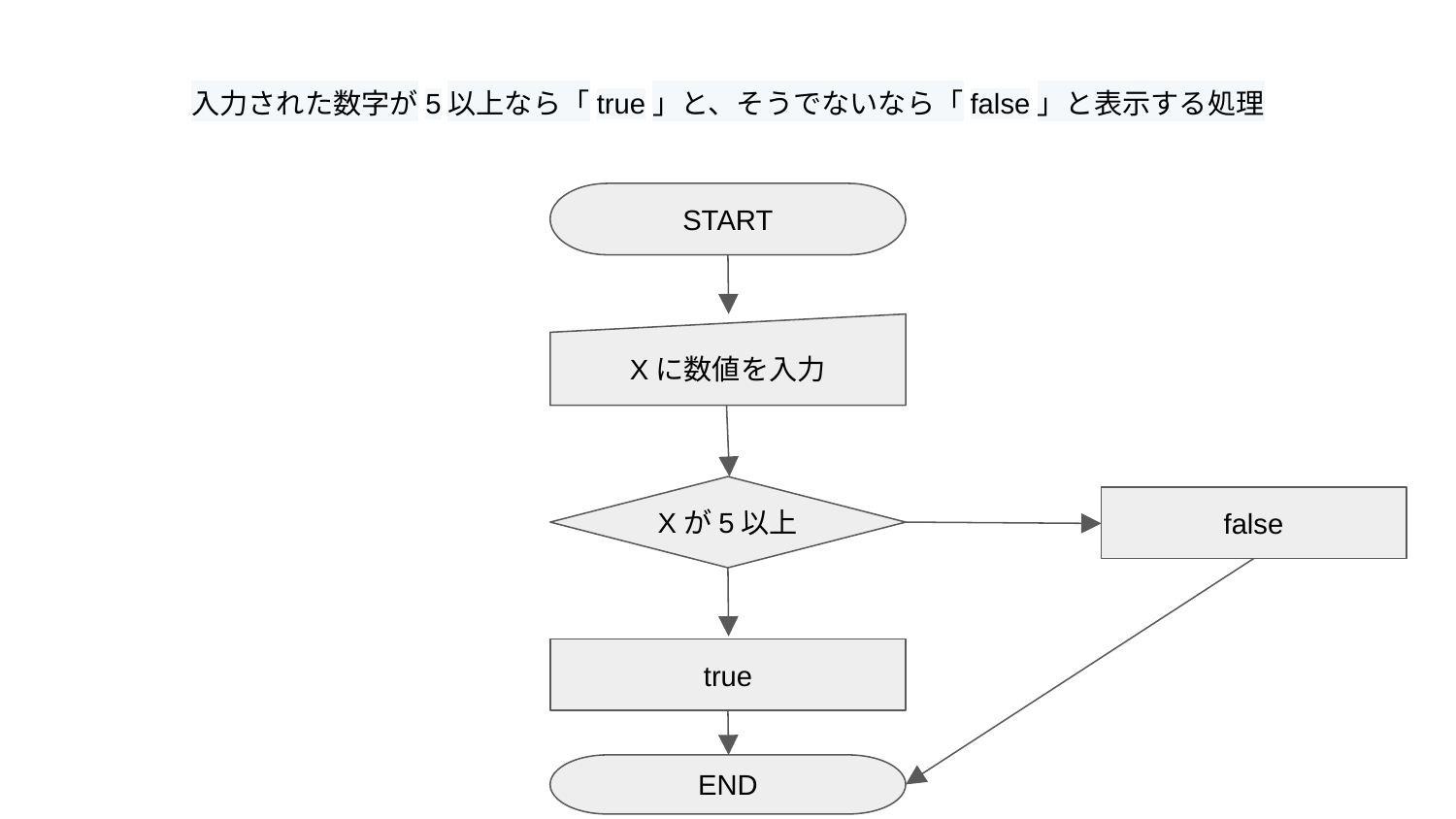

# 入力された数字が5以上なら「true」と、そうでないなら「false」と表示する処理

START
Xに数値を入力
Xが5以上
false
true
END